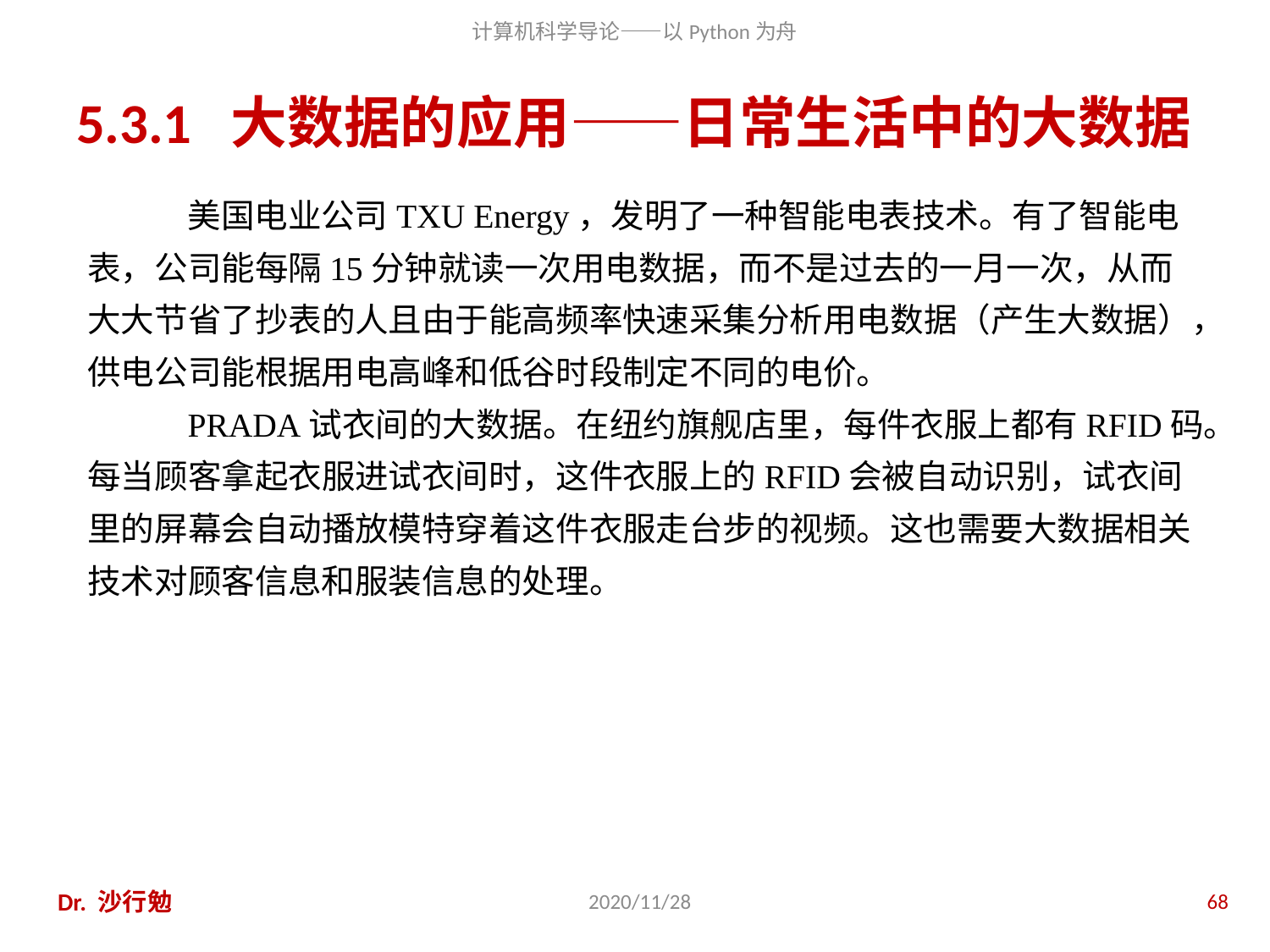

# 5.3.1  大数据的应用——日常生活中的大数据
美国电业公司TXU Energy，发明了一种智能电表技术。有了智能电表，公司能每隔15分钟就读一次用电数据，而不是过去的一月一次，从而大大节省了抄表的人且由于能高频率快速采集分析用电数据（产生大数据），供电公司能根据用电高峰和低谷时段制定不同的电价。
PRADA试衣间的大数据。在纽约旗舰店里，每件衣服上都有RFID码。每当顾客拿起衣服进试衣间时，这件衣服上的RFID会被自动识别，试衣间里的屏幕会自动播放模特穿着这件衣服走台步的视频。这也需要大数据相关技术对顾客信息和服装信息的处理。
Dr. 沙行勉
2020/11/28
68